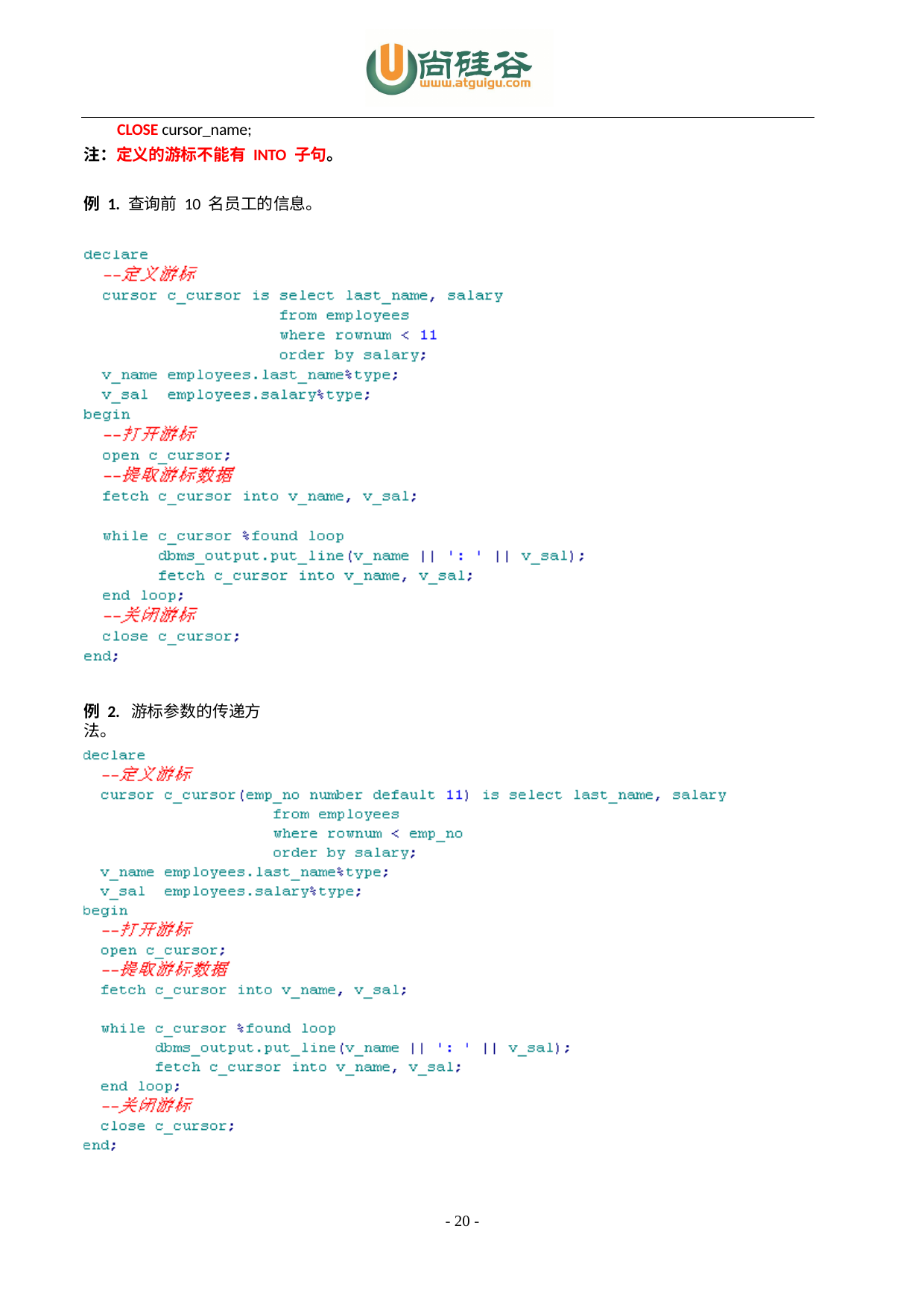

CLOSE cursor_name;
注：定义的游标不能有 INTO 子句。

例 1. 查询前 10 名员工的信息。

例 2.  游标参数的传递方法。

- 20 -